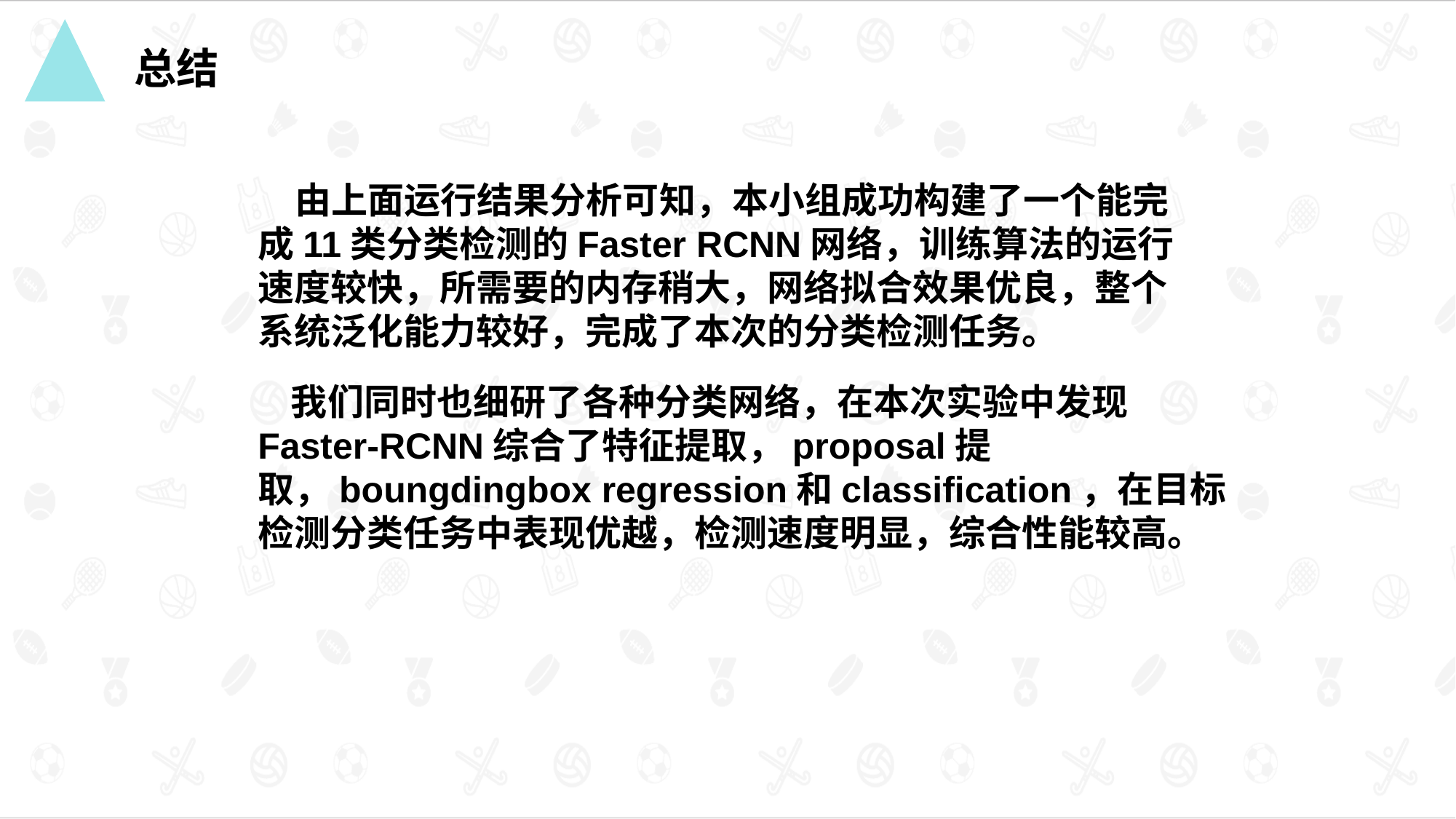

总结
     由上面运行结果分析可知，本小组成功构建了一个能完成11类分类检测的Faster RCNN网络，训练算法的运行速度较快，所需要的内存稍大，网络拟合效果优良，整个系统泛化能力较好，完成了本次的分类检测任务。
   我们同时也细研了各种分类网络，在本次实验中发现Faster-RCNN综合了特征提取，proposal提取，boungdingbox regression和classification，在目标检测分类任务中表现优越，检测速度明显，综合性能较高。